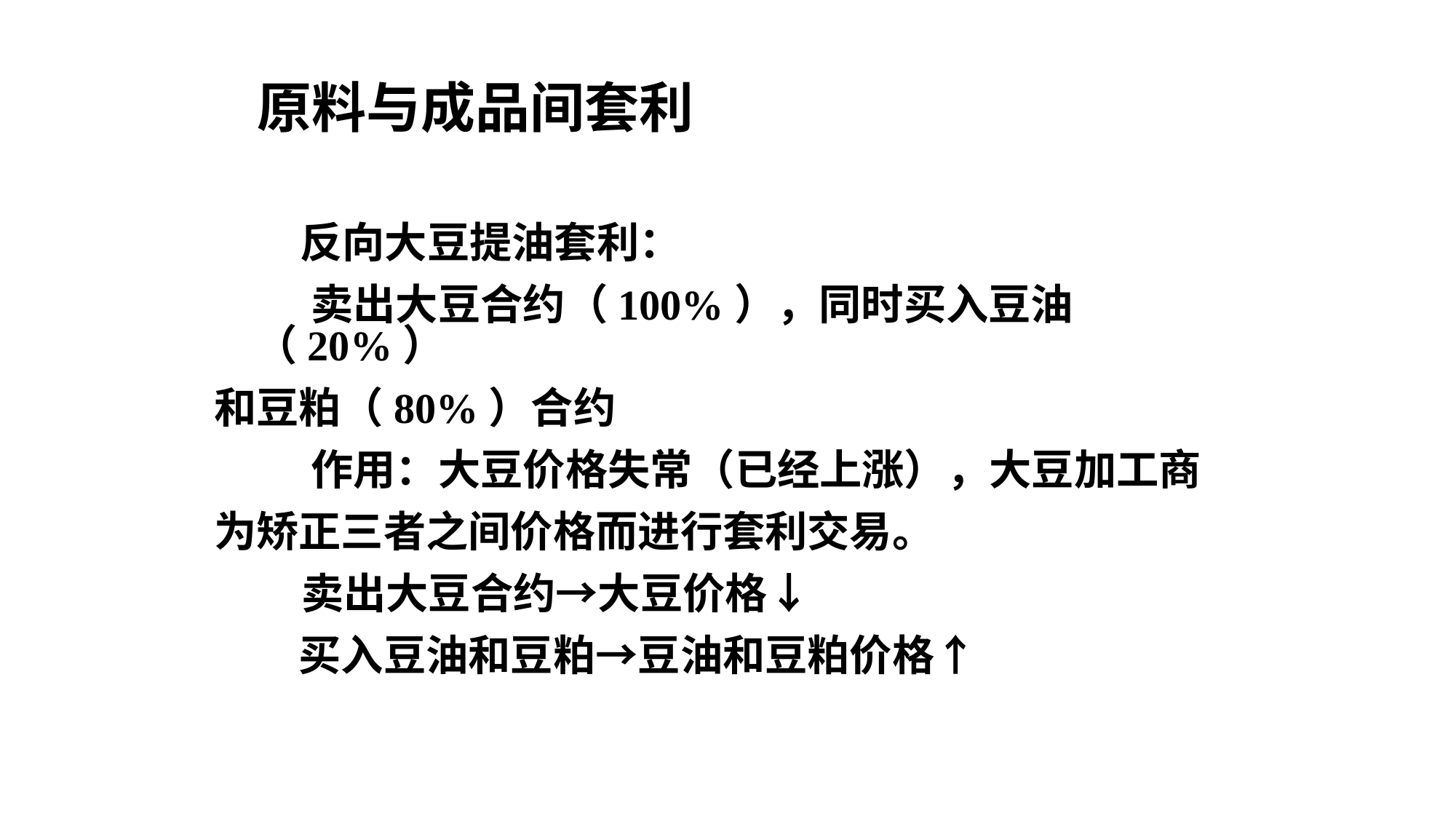

# 原料与成品间套利
        反向大豆提油套利：
         卖出大豆合约（100%），同时买入豆油（20%）
和豆粕（80%）合约
         作用：大豆价格失常（已经上涨），大豆加工商
为矫正三者之间价格而进行套利交易。
        卖出大豆合约→大豆价格↓
　　买入豆油和豆粕→豆油和豆粕价格↑